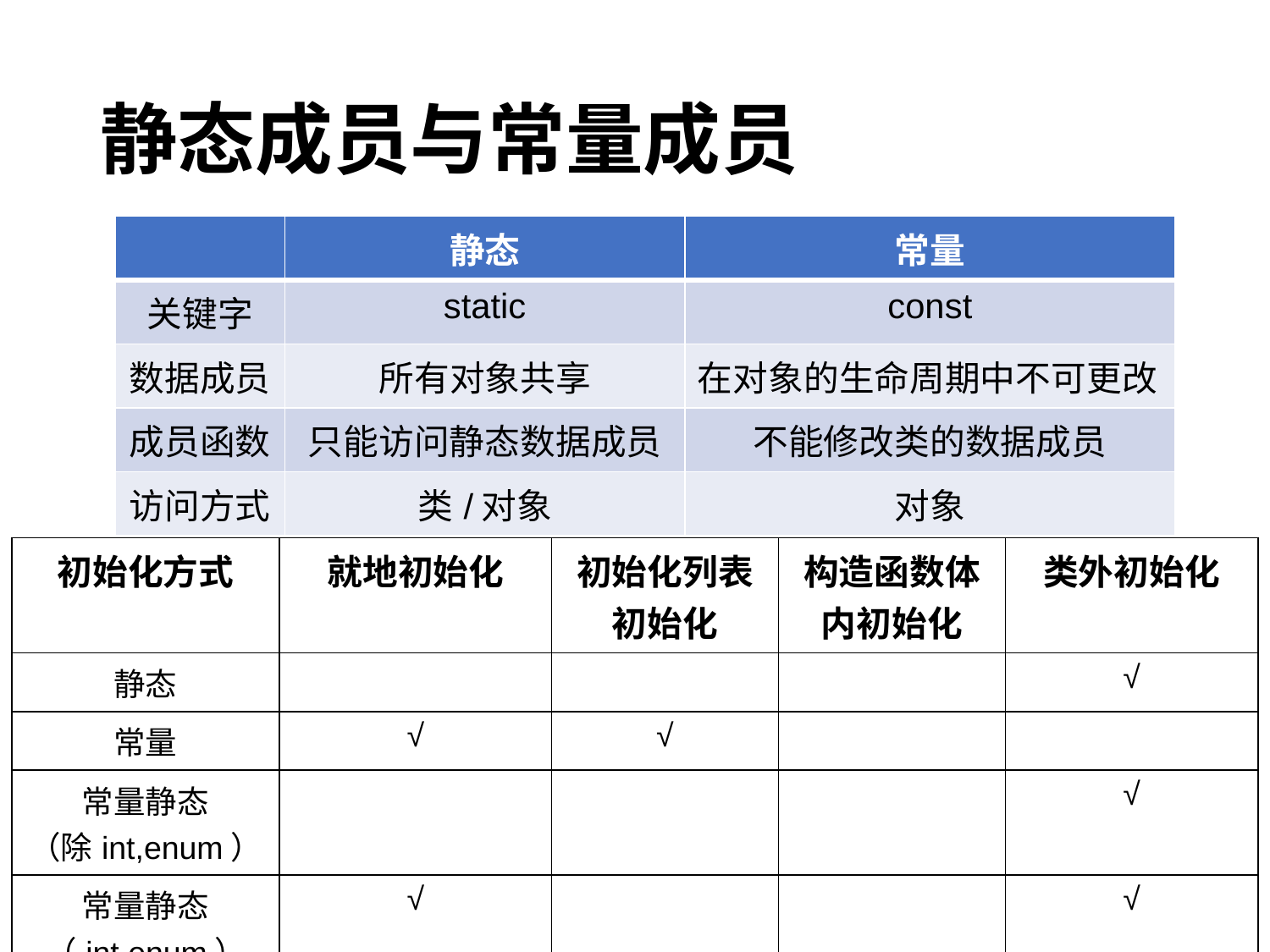

# 静态成员与常量成员
|  | 静态 | 常量 |
| --- | --- | --- |
| 关键字 | static | const |
| 数据成员 | 所有对象共享 | 在对象的生命周期中不可更改 |
| 成员函数 | 只能访问静态数据成员 | 不能修改类的数据成员 |
| 访问方式 | 类/对象 | 对象 |
| 初始化方式 | 就地初始化 | 初始化列表初始化 | 构造函数体内初始化 | 类外初始化 |
| --- | --- | --- | --- | --- |
| 静态 |  |  |  | √ |
| 常量 | √ | √ |  |  |
| 常量静态 （除int,enum） |  |  |  | √ |
| 常量静态 （int,enum） | √ |  |  | √ |